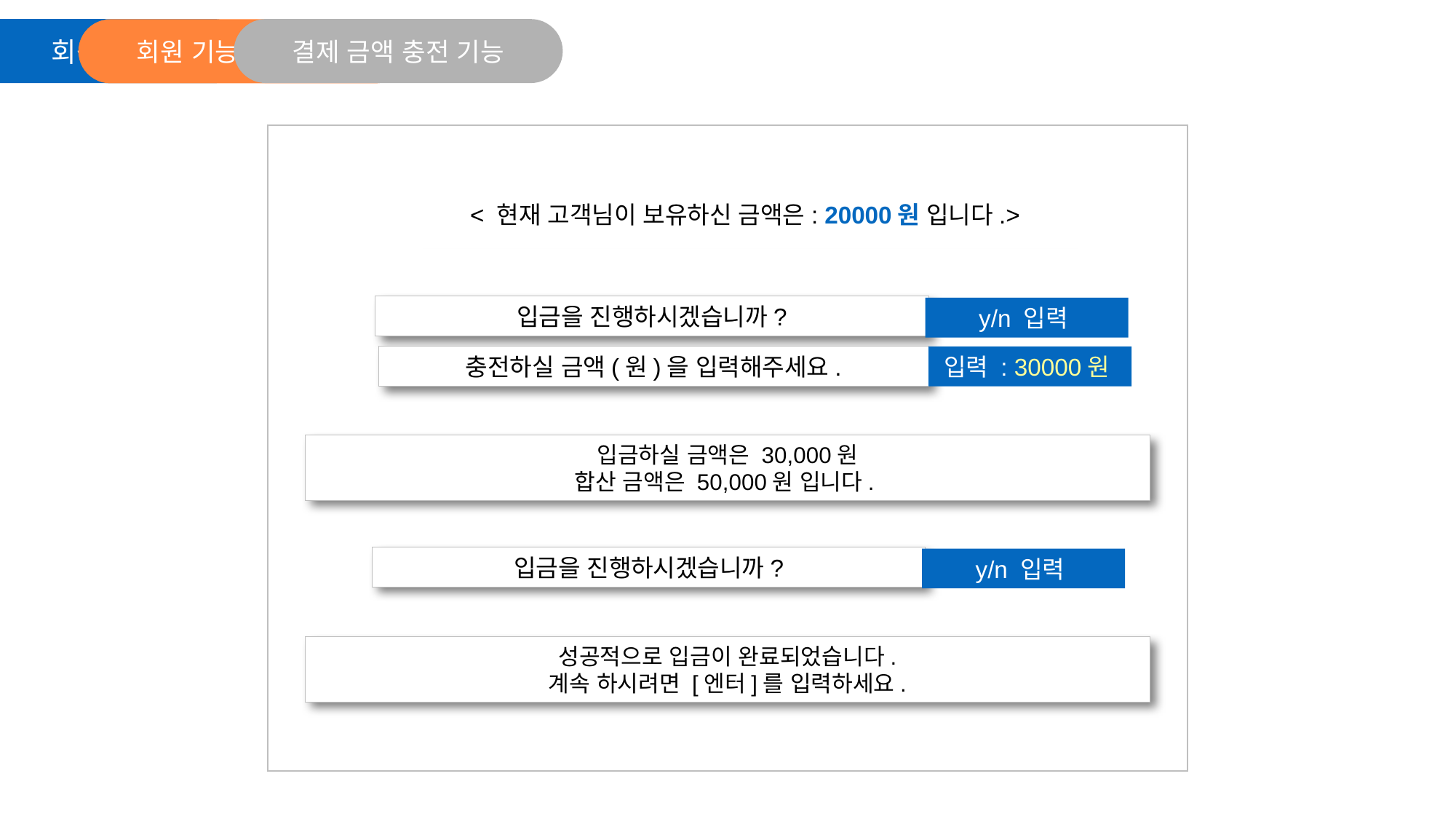

결제 금액 충전 기능
회원 기능
회원 기능 선택 화면

< 현재 고객님이 보유하신 금액은: 20000원 입니다.>
입금을 진행하시겠습니까?
y/n 입력
충전하실 금액(원)을 입력해주세요.
입력 : 30000원
입금하실 금액은 30,000원
합산 금액은 50,000원 입니다.
입금을 진행하시겠습니까?
y/n 입력
성공적으로 입금이 완료되었습니다.
계속 하시려면 [엔터]를 입력하세요.